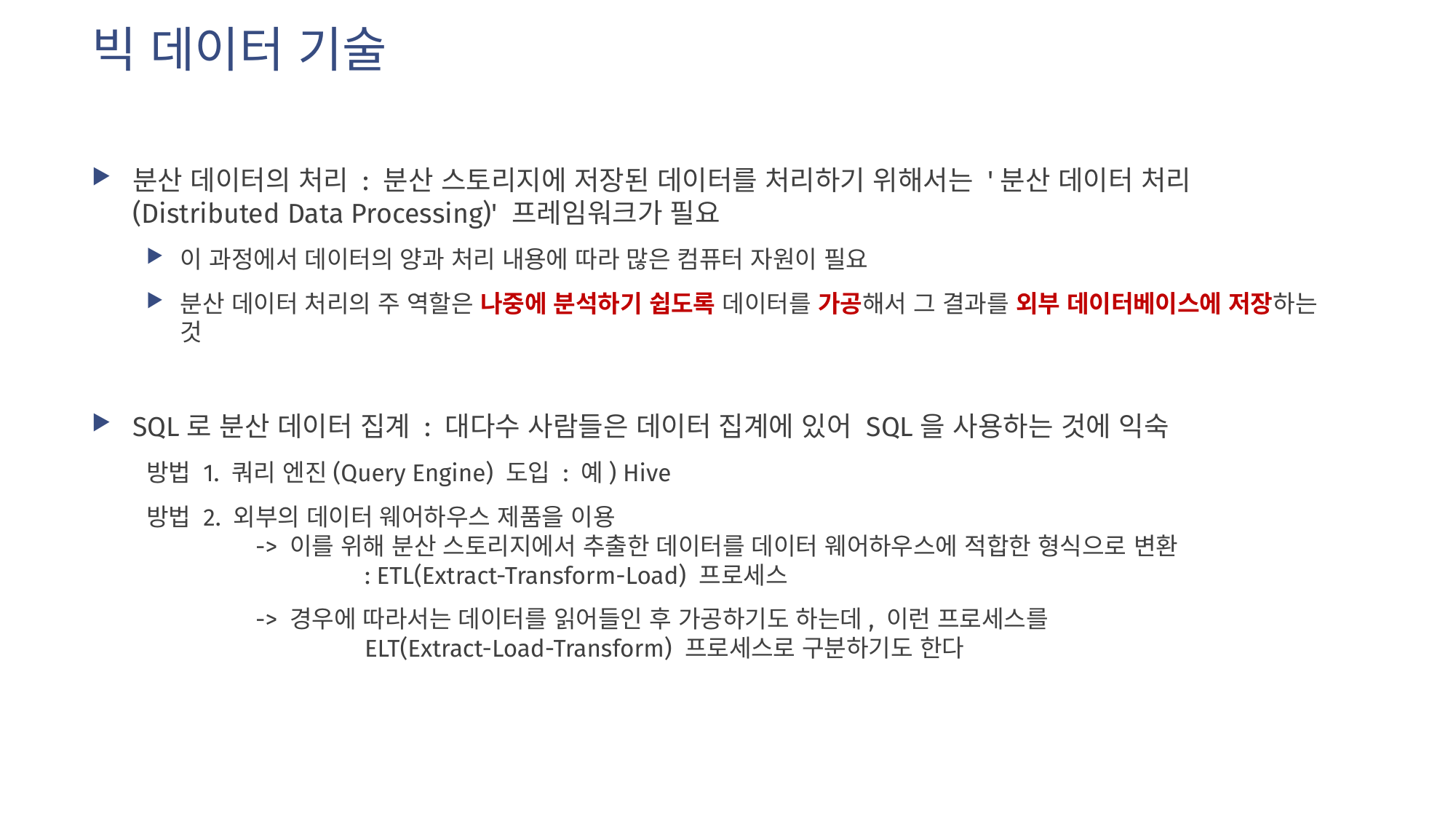

# 빅 데이터 기술
분산 데이터의 처리 : 분산 스토리지에 저장된 데이터를 처리하기 위해서는 '분산 데이터 처리(Distributed Data Processing)' 프레임워크가 필요
이 과정에서 데이터의 양과 처리 내용에 따라 많은 컴퓨터 자원이 필요
분산 데이터 처리의 주 역할은 나중에 분석하기 쉽도록 데이터를 가공해서 그 결과를 외부 데이터베이스에 저장하는 것

SQL로 분산 데이터 집계 : 대다수 사람들은 데이터 집계에 있어 SQL을 사용하는 것에 익숙
방법 1. 쿼리 엔진(Query Engine) 도입 : 예) Hive
방법 2. 외부의 데이터 웨어하우스 제품을 이용
	-> 이를 위해 분산 스토리지에서 추출한 데이터를 데이터 웨어하우스에 적합한 형식으로 변환
		: ETL(Extract-Transform-Load) 프로세스
	-> 경우에 따라서는 데이터를 읽어들인 후 가공하기도 하는데, 이런 프로세스를
		ELT(Extract-Load-Transform) 프로세스로 구분하기도 한다